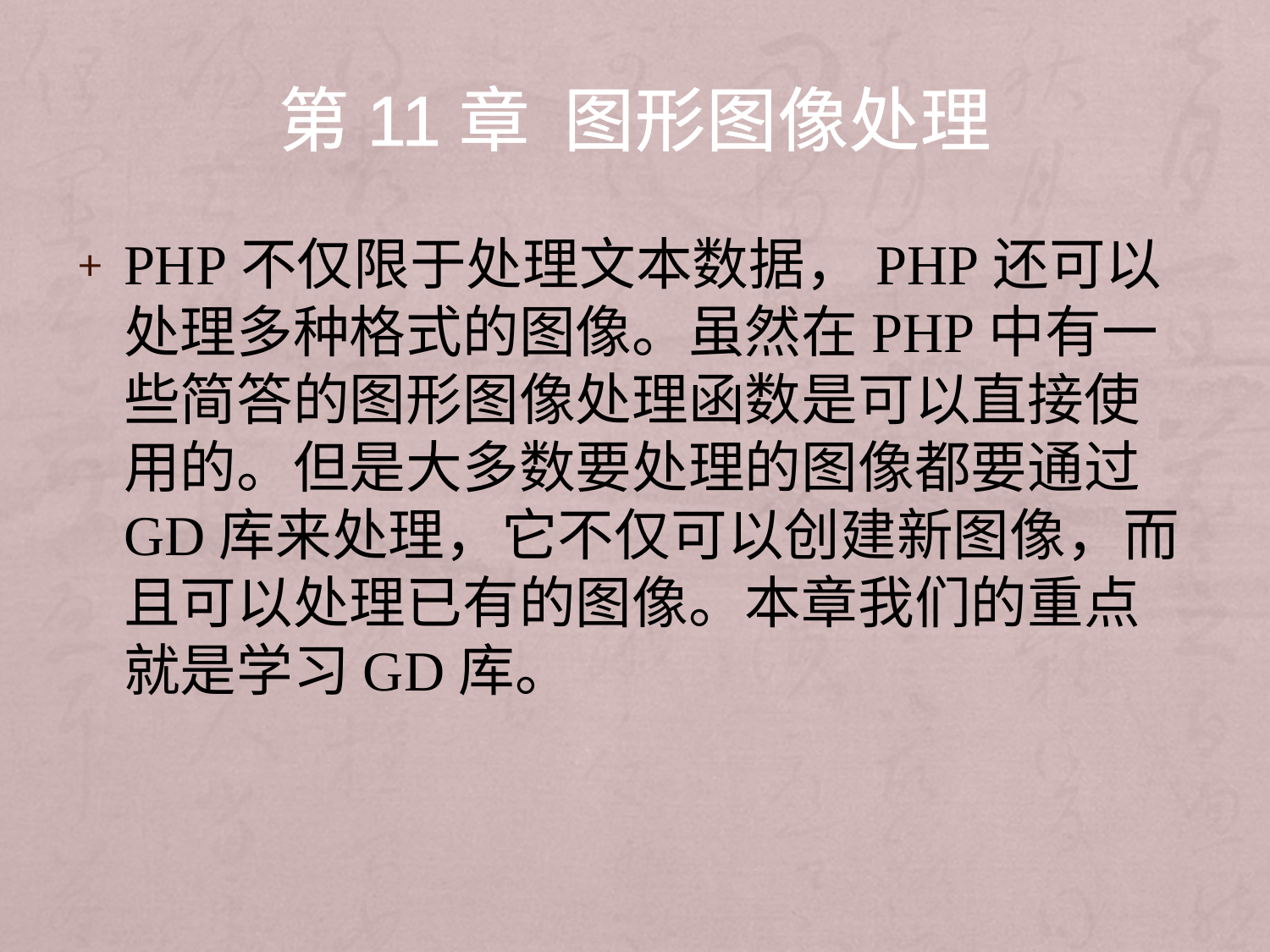

# 第11章  图形图像处理
PHP不仅限于处理文本数据，PHP还可以处理多种格式的图像。虽然在PHP中有一些简答的图形图像处理函数是可以直接使用的。但是大多数要处理的图像都要通过GD库来处理，它不仅可以创建新图像，而且可以处理已有的图像。本章我们的重点就是学习GD库。